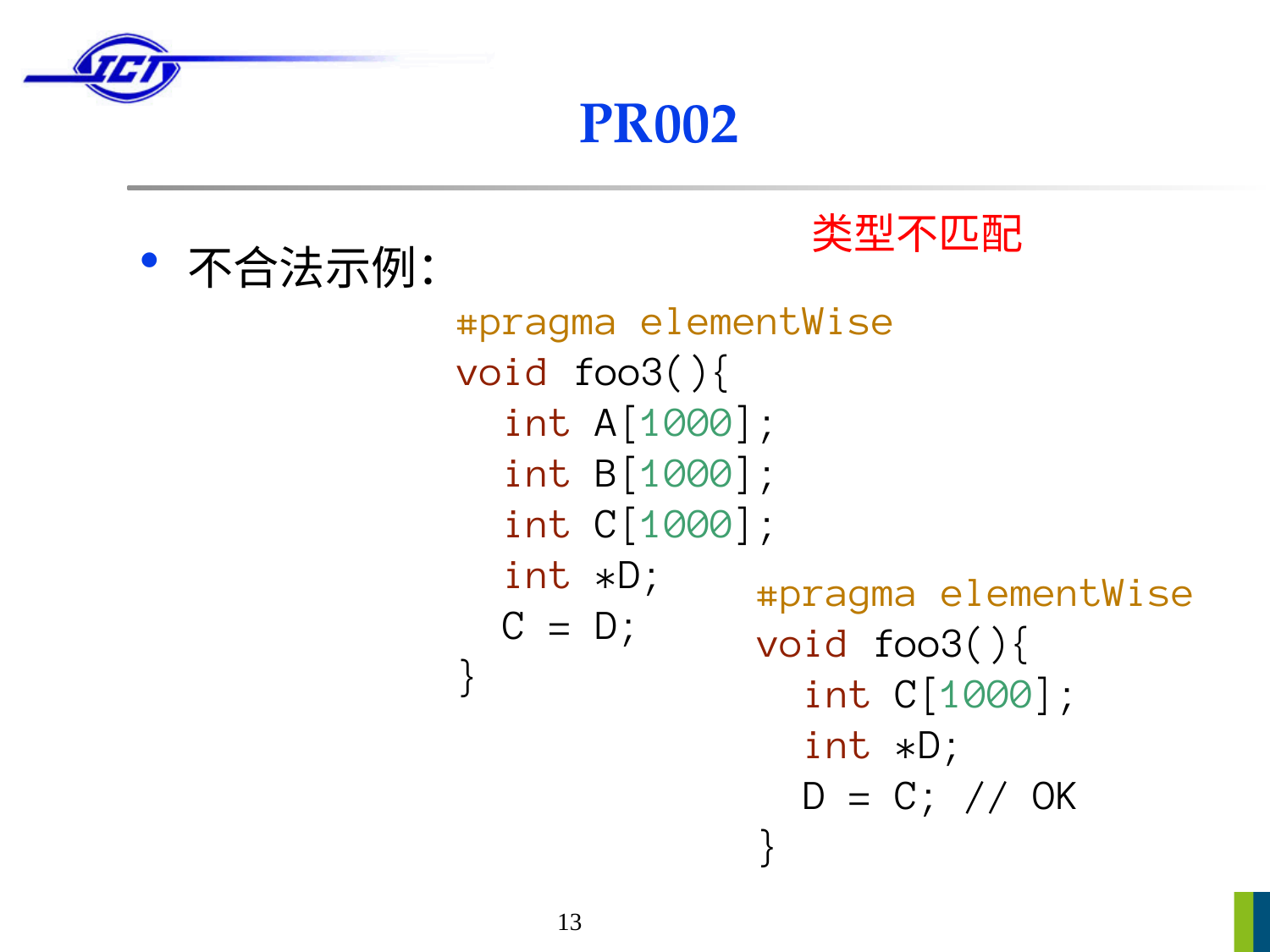

# PR002
类型不匹配
不合法示例：
#pragma elementWise
void foo3(){
  int A[1000];
  int B[1000];
  int C[1000];
  int *D;
  C = D;
}
#pragma elementWise
void foo3(){
  int C[1000];
  int *D;
  D = C; // OK
}